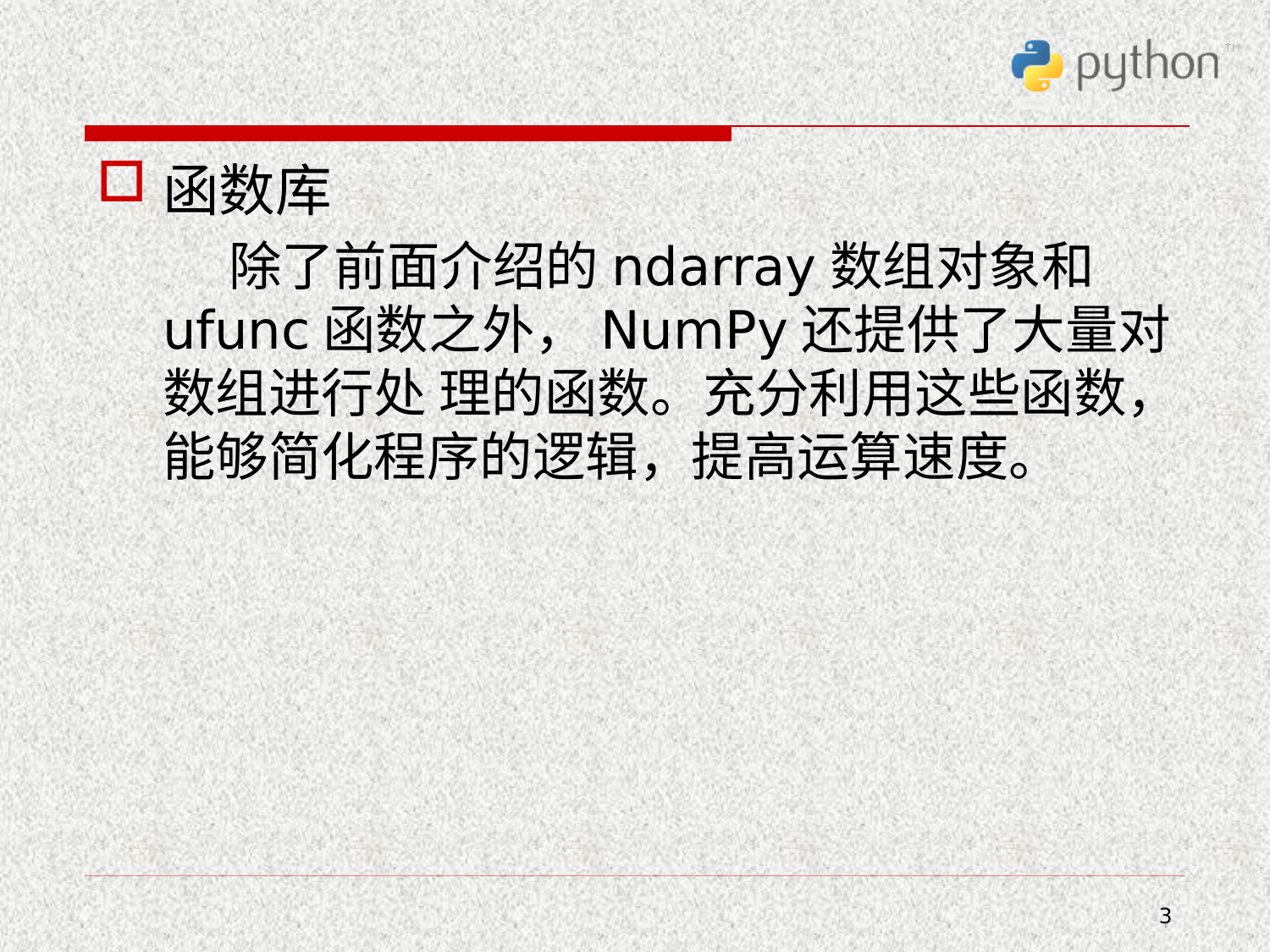

#
函数库
          除了前面介绍的ndarray数组对象和ufunc函数之外，NumPy还提供了大量对数组进行处 理的函数。充分利用这些函数，能够简化程序的逻辑，提高运算速度。
3